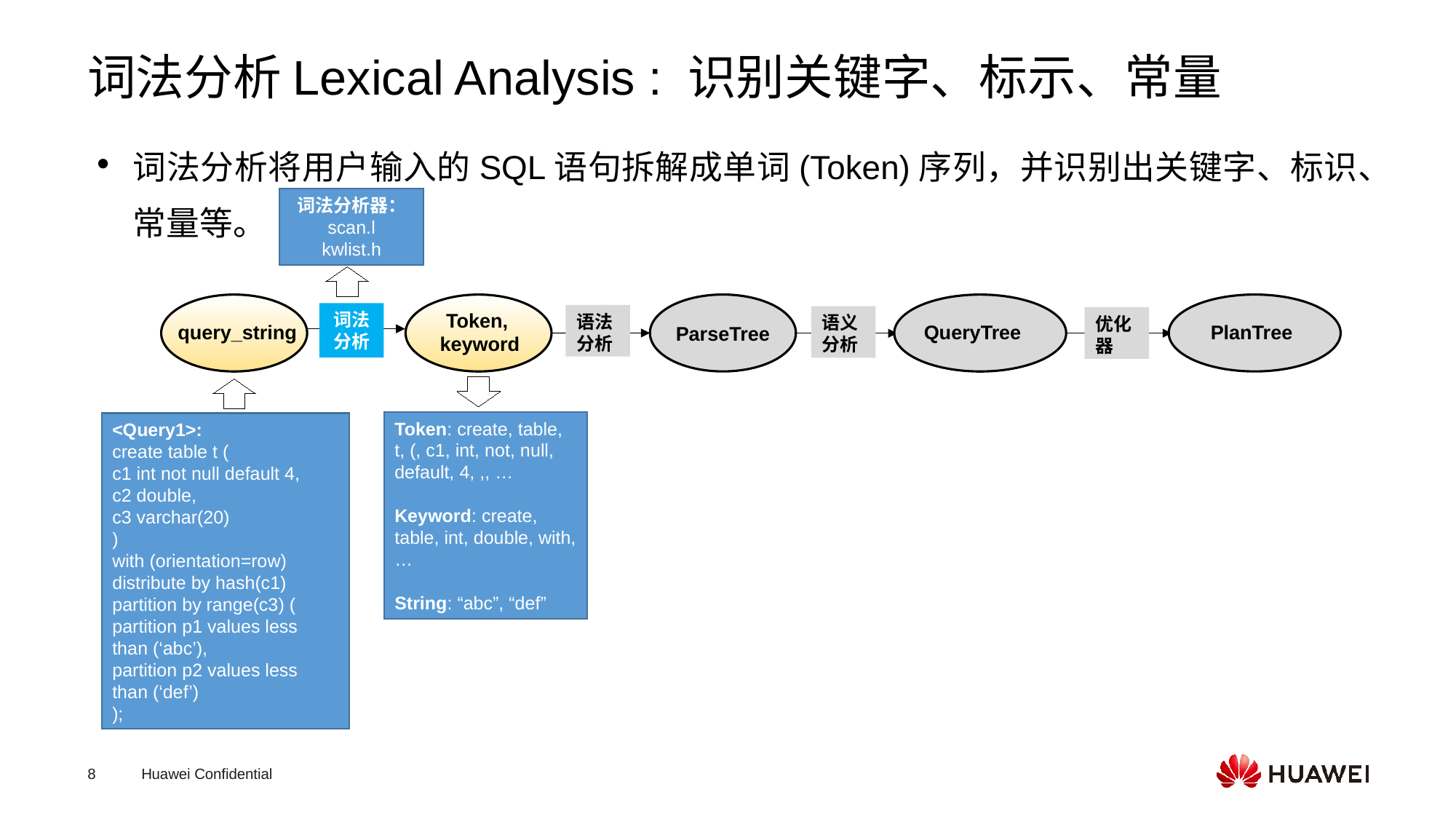

# 词法分析Lexical Analysis : 识别关键字、标示、常量
词法分析将用户输入的SQL语句拆解成单词(Token)序列，并识别出关键字、标识、常量等。

词法分析器：
scan.l
kwlist.h

Token,
keyword
词法分析
语法分析
语义分析
优化器
query_string
QueryTree
PlanTree
ParseTree

Token: create, table, t, (, c1, int, not, null, default, 4, ,, …

Keyword: create, table, int, double, with, …

String: “abc”, “def”
<Query1>:
create table t (
c1 int not null default 4,
c2 double,
c3 varchar(20)
)
with (orientation=row)
distribute by hash(c1)
partition by range(c3) (
partition p1 values less than (‘abc’),
partition p2 values less than (‘def’)
);